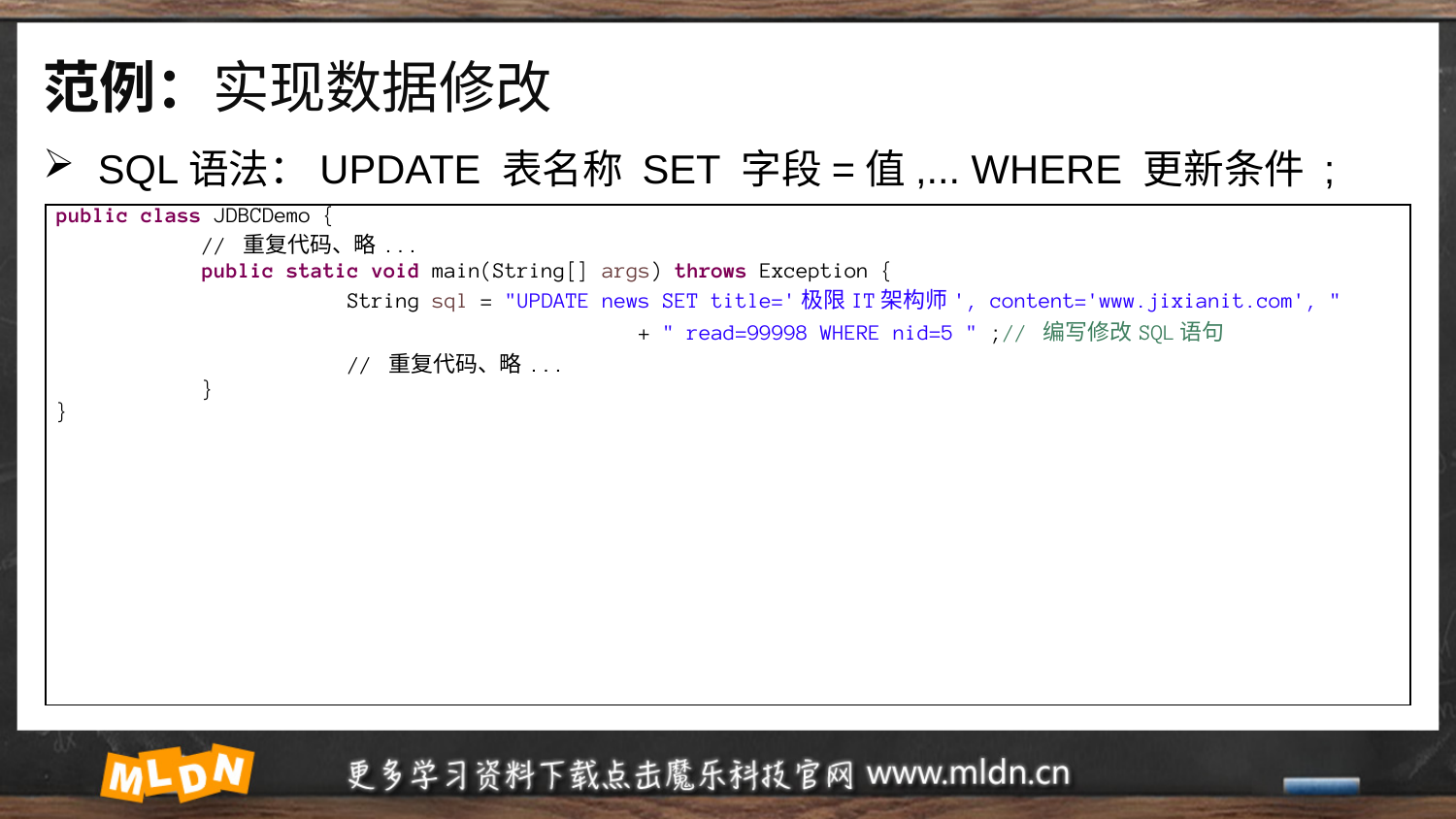

# 范例：实现数据修改
SQL语法：UPDATE 表名称 SET 字段=值,... WHERE 更新条件 ;
| public class JDBCDemo { // 重复代码、略... public static void main(String[] args) throws Exception { String sql = "UPDATE news SET title='极限IT架构师', content='www.jixianit.com', " + " read=99998 WHERE nid=5 " ;// 编写修改SQL语句 // 重复代码、略... } } |
| --- |